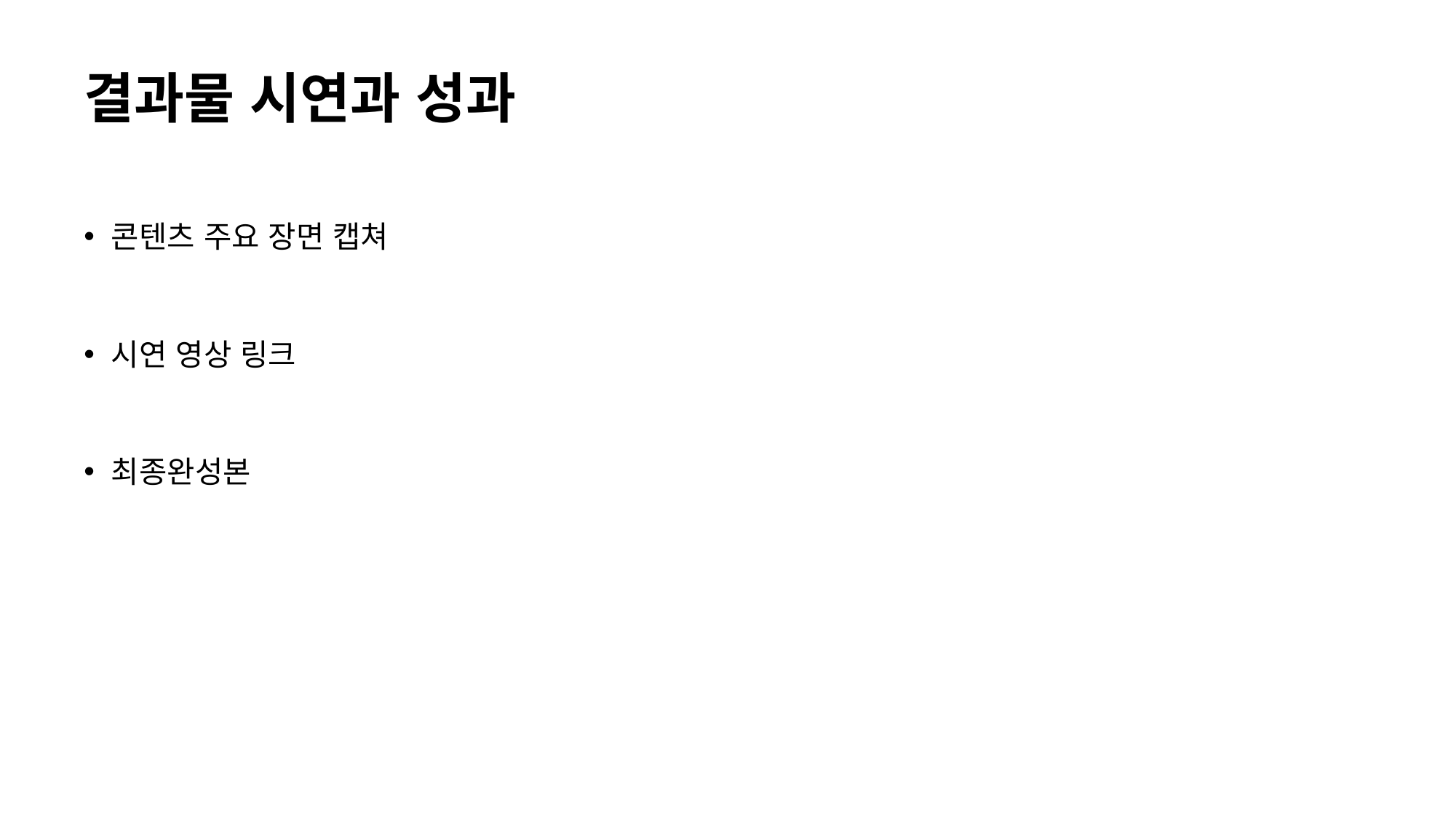

# 결과물 시연과 성과
콘텐츠 주요 장면 캡쳐

시연 영상 링크

최종완성본